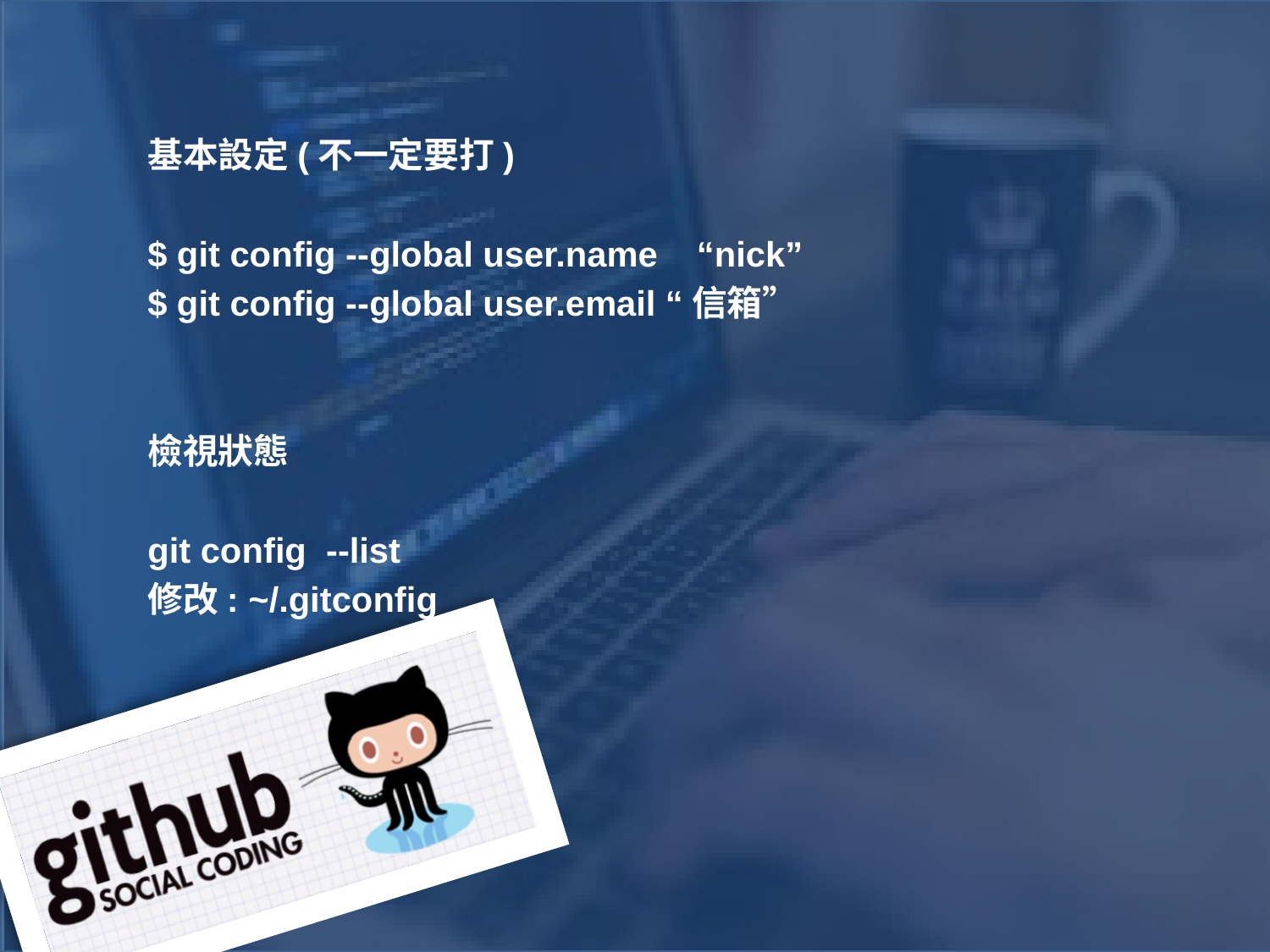

基本設定(不一定要打)

$ git config --global user.name    “nick”
$ git config --global user.email “信箱”

檢視狀態

git config  --list
修改: ~/.gitconfig